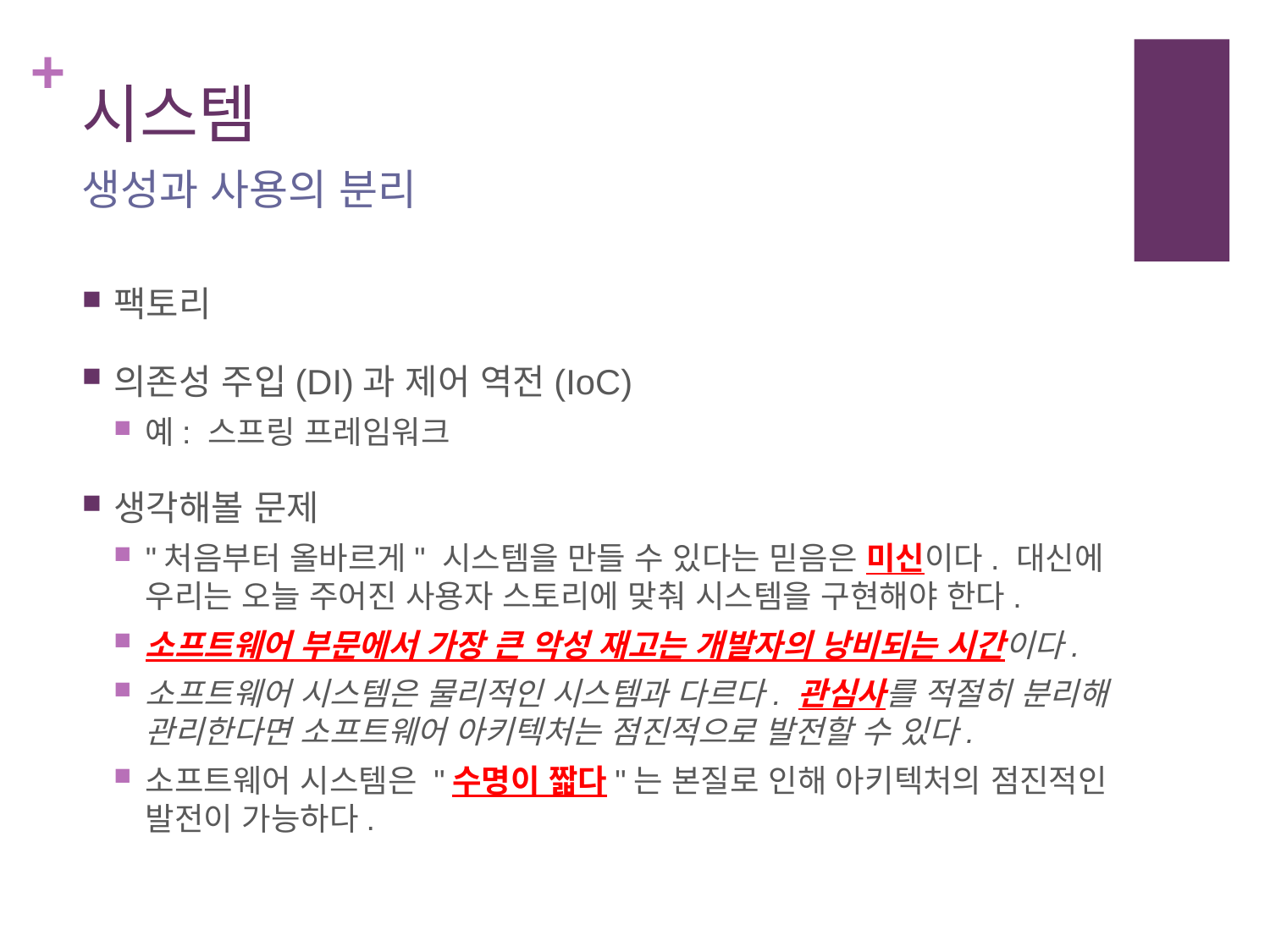

# 시스템
생성과 사용의 분리
팩토리
의존성 주입(DI)과 제어 역전(IoC)
예: 스프링 프레임워크
생각해볼 문제
"처음부터 올바르게" 시스템을 만들 수 있다는 믿음은 미신이다. 대신에 우리는 오늘 주어진 사용자 스토리에 맞춰 시스템을 구현해야 한다.
소프트웨어 부문에서 가장 큰 악성 재고는 개발자의 낭비되는 시간이다.
소프트웨어 시스템은 물리적인 시스템과 다르다. 관심사를 적절히 분리해 관리한다면 소프트웨어 아키텍처는 점진적으로 발전할 수 있다.
소프트웨어 시스템은 "수명이 짧다"는 본질로 인해 아키텍처의 점진적인 발전이 가능하다.